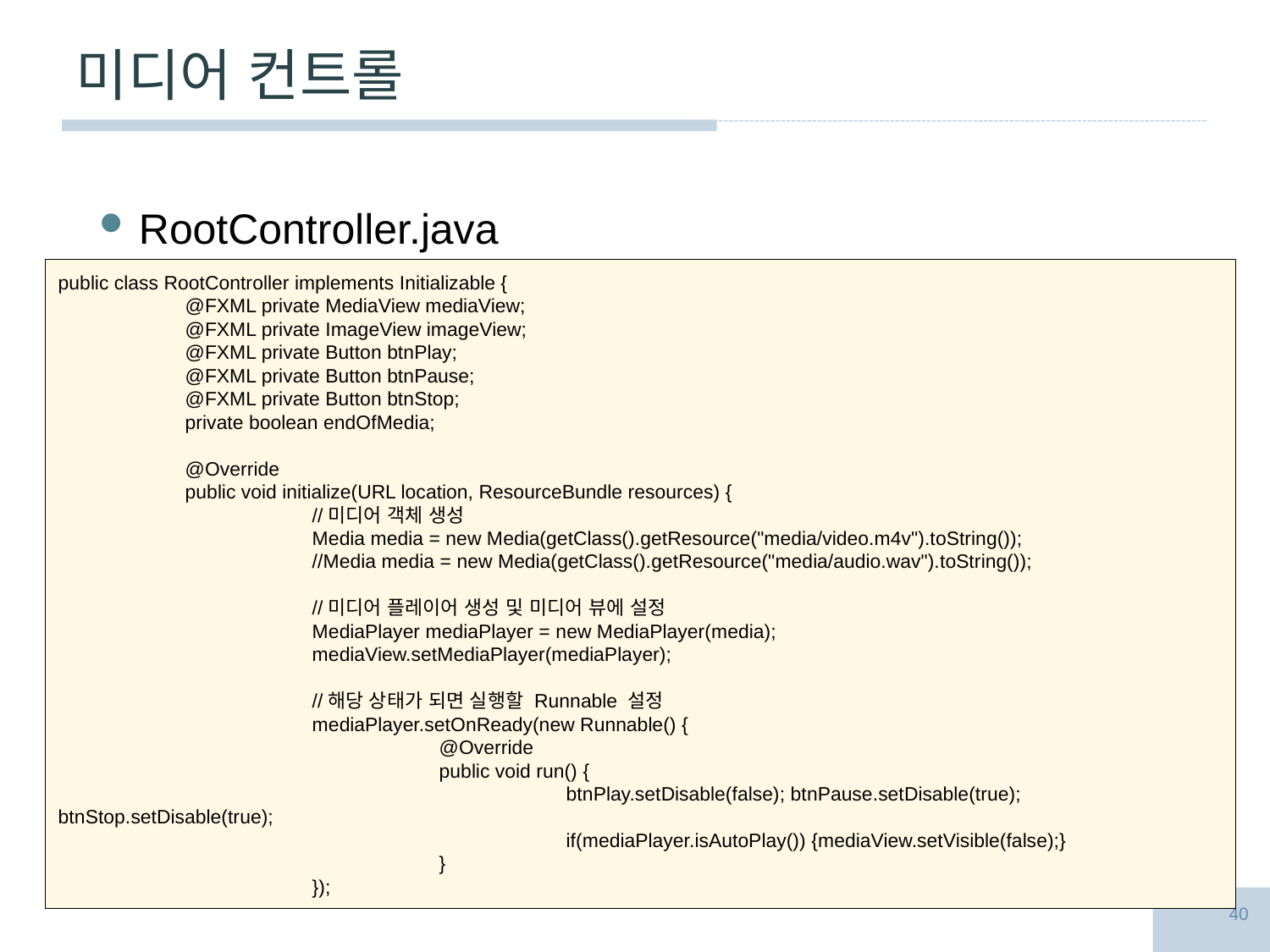

# 미디어 컨트롤
RootController.java
public class RootController implements Initializable {
	@FXML private MediaView mediaView;
	@FXML private ImageView imageView;
	@FXML private Button btnPlay;
	@FXML private Button btnPause;
	@FXML private Button btnStop;
	private boolean endOfMedia;

	@Override
	public void initialize(URL location, ResourceBundle resources) {
		//미디어 객체 생성
		Media media = new Media(getClass().getResource("media/video.m4v").toString());
		//Media media = new Media(getClass().getResource("media/audio.wav").toString());

		//미디어 플레이어 생성 및 미디어 뷰에 설정
		MediaPlayer mediaPlayer = new MediaPlayer(media);
		mediaView.setMediaPlayer(mediaPlayer);

		//해당 상태가 되면 실행할 Runnable 설정
		mediaPlayer.setOnReady(new Runnable() {
			@Override
			public void run() {
				btnPlay.setDisable(false); btnPause.setDisable(true); btnStop.setDisable(true);
				if(mediaPlayer.isAutoPlay()) {mediaView.setVisible(false);}
			}
		});